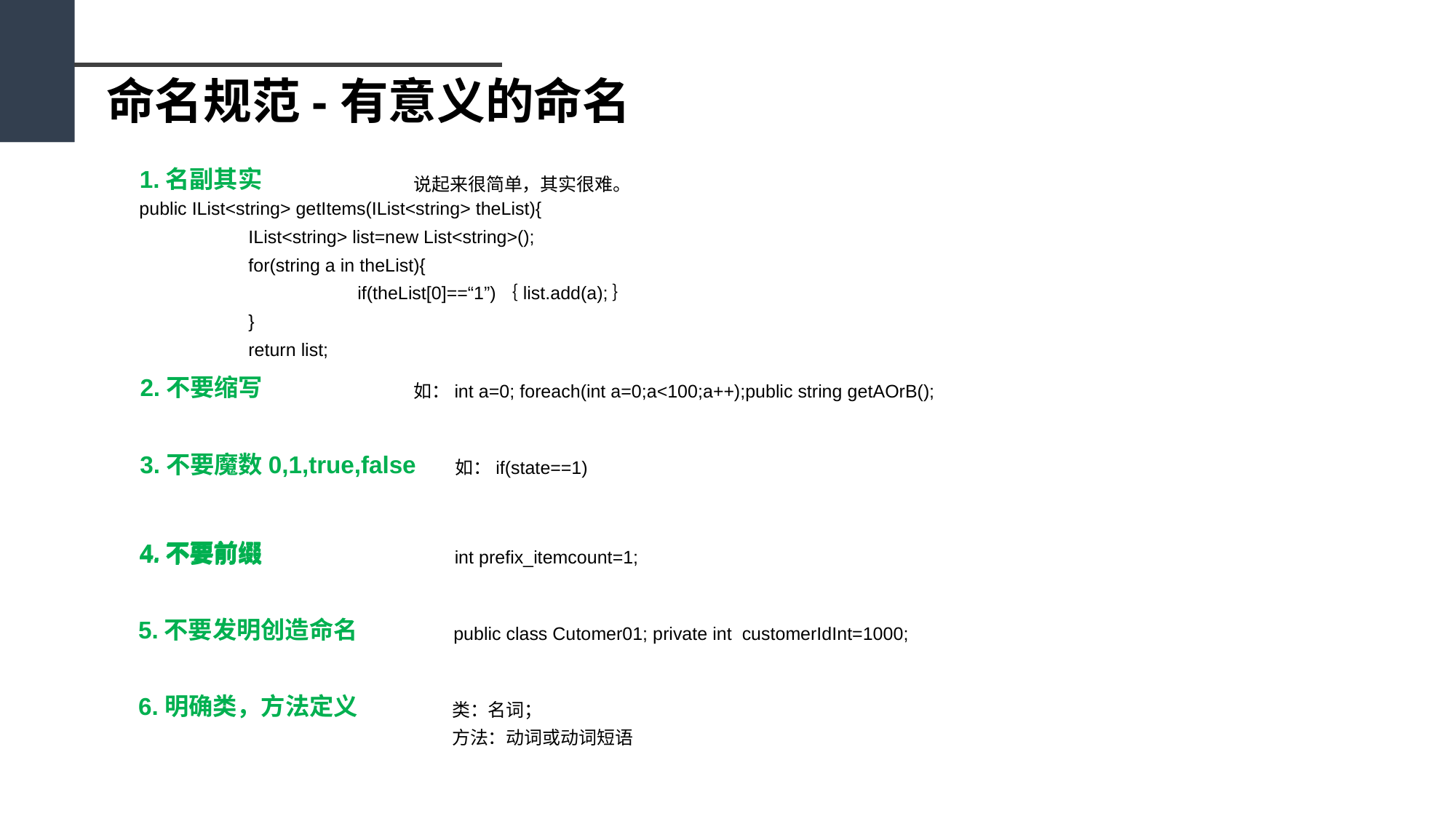

命名规范-有意义的命名
1.名副其实
说起来很简单，其实很难。
public IList<string> getItems(IList<string> theList){
	IList<string> list=new List<string>();
	for(string a in theList){
		if(theList[0]==“1”)｛list.add(a);｝
	}
	return list;
2.不要缩写
如：int a=0; foreach(int a=0;a<100;a++);public string getAOrB();
3.不要魔数0,1,true,false
如：if(state==1)
4.不要前缀
4.不要前缀
int prefix_itemcount=1;
5.不要发明创造命名
public class Cutomer01; private int  customerIdInt=1000;
6.明确类，方法定义
类：名词；
方法：动词或动词短语